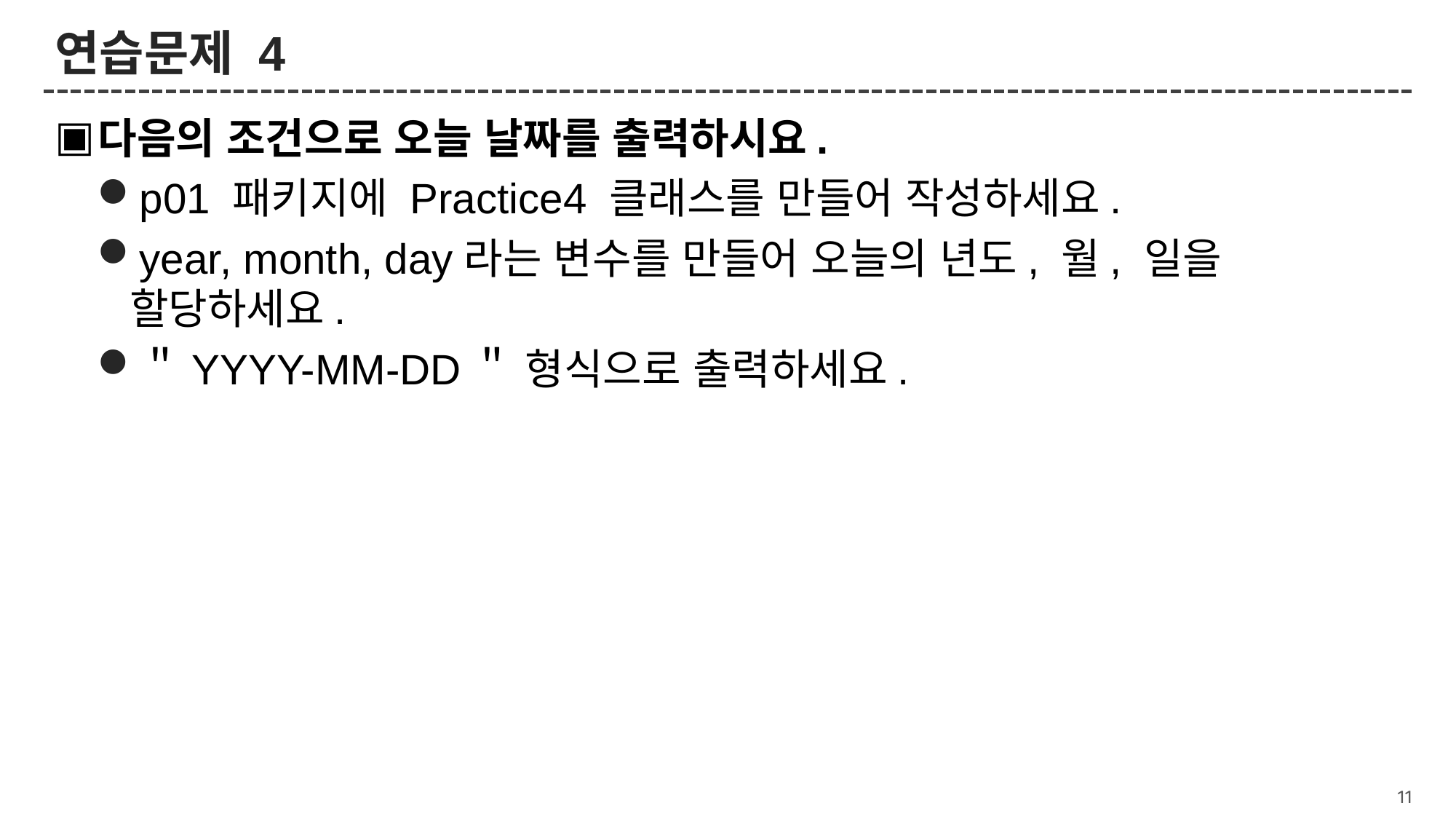

# 연습문제 4
다음의 조건으로 오늘 날짜를 출력하시요.
p01 패키지에 Practice4 클래스를 만들어 작성하세요.
year, month, day라는 변수를 만들어 오늘의 년도, 월, 일을 할당하세요.
＂YYYY-MM-DD＂ 형식으로 출력하세요.